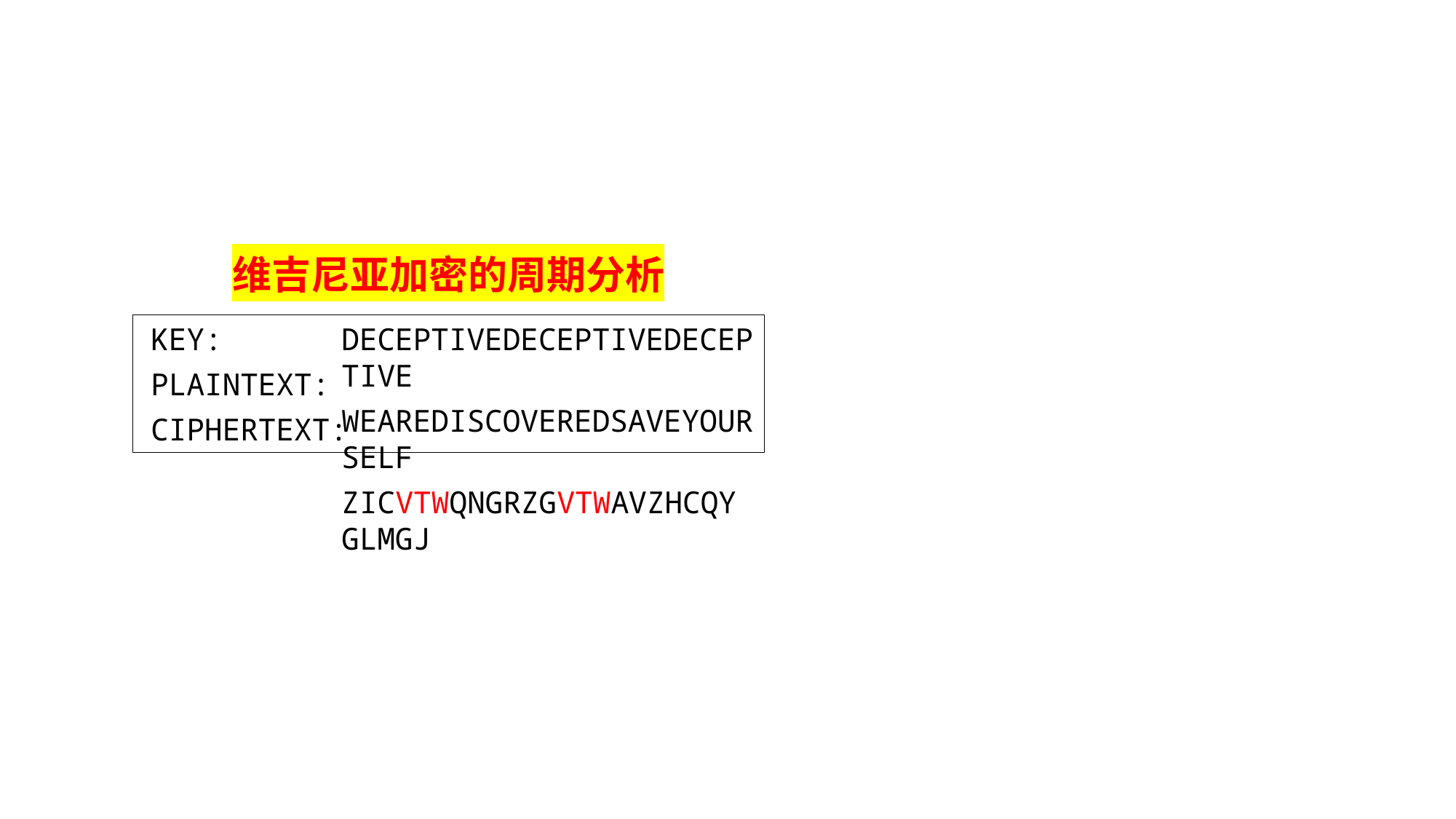

维吉尼亚加密的周期分析
KEY:
PLAINTEXT:
CIPHERTEXT:
DECEPTIVEDECEPTIVEDECEPTIVE
WEAREDISCOVEREDSAVEYOURSELF
ZICVTWQNGRZGVTWAVZHCQYGLMGJ